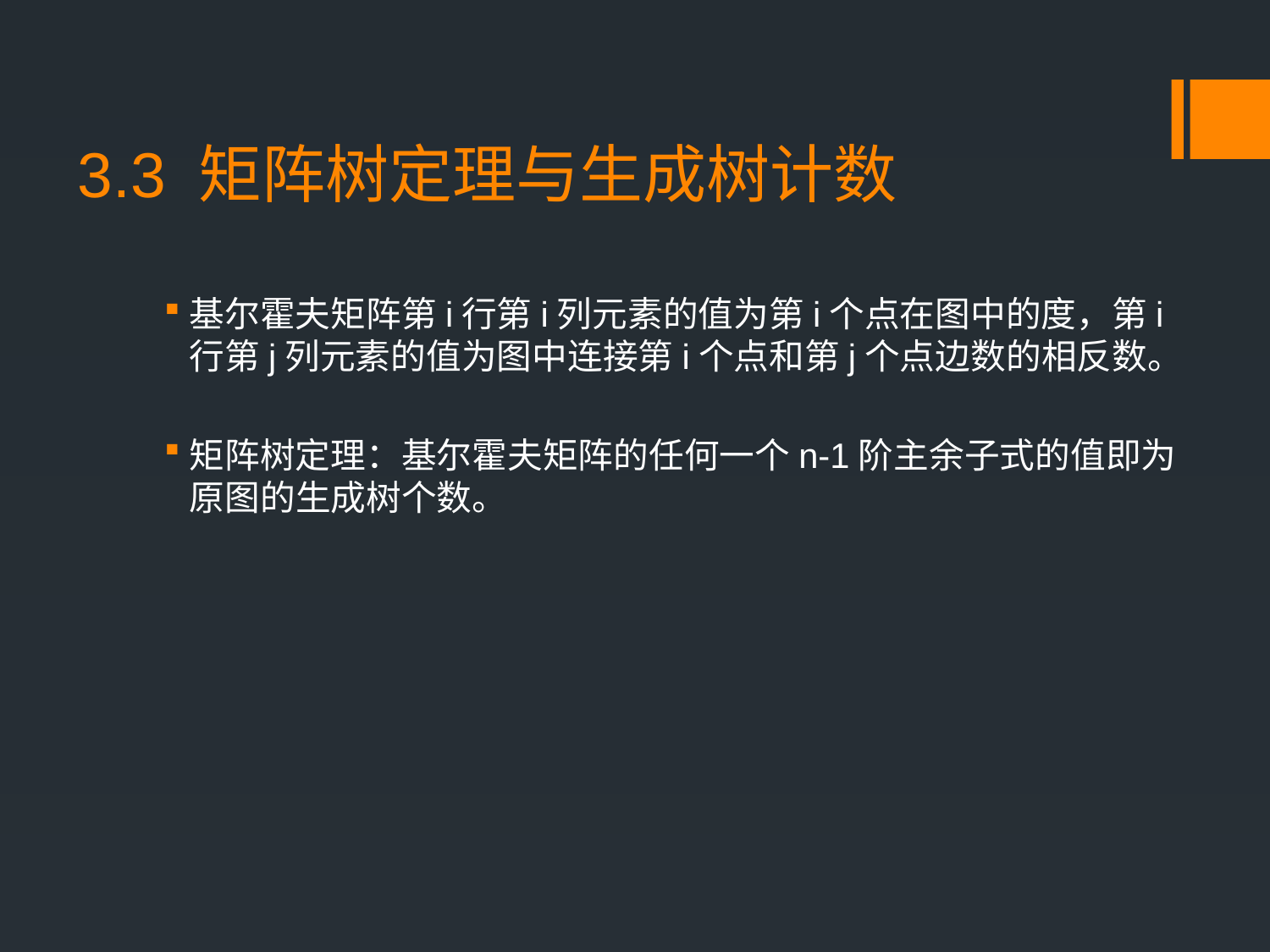

# 3.3 矩阵树定理与生成树计数

基尔霍夫矩阵第i行第i列元素的值为第i个点在图中的度，第i行第j列元素的值为图中连接第i个点和第j个点边数的相反数。

矩阵树定理：基尔霍夫矩阵的任何一个n-1阶主余子式的值即为原图的生成树个数。